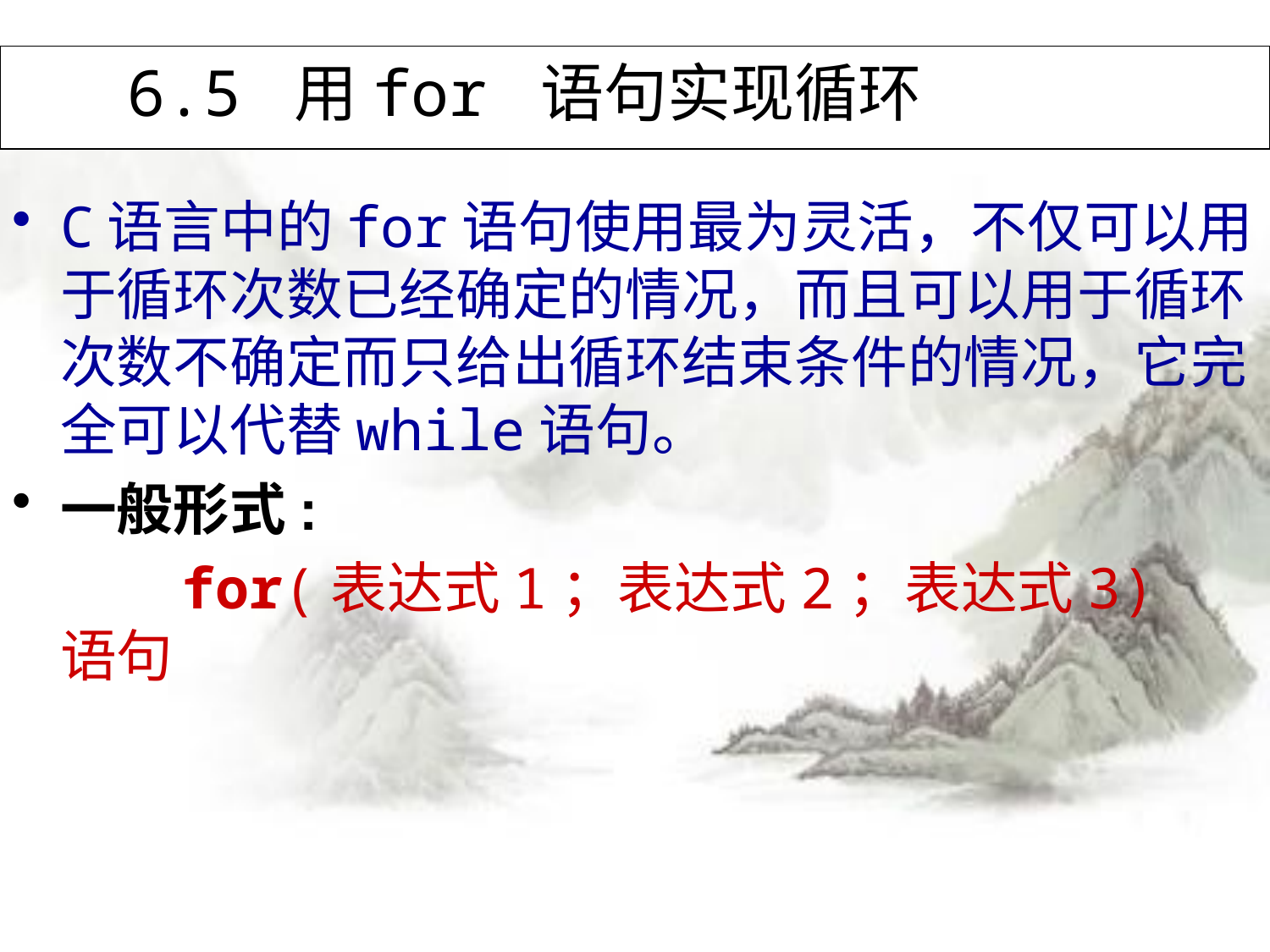

# 6.5 用for 语句实现循环

C语言中的for语句使用最为灵活，不仅可以用于循环次数已经确定的情况，而且可以用于循环次数不确定而只给出循环结束条件的情况，它完全可以代替while语句。
一般形式:
     for(表达式1；表达式2；表达式3) 语句